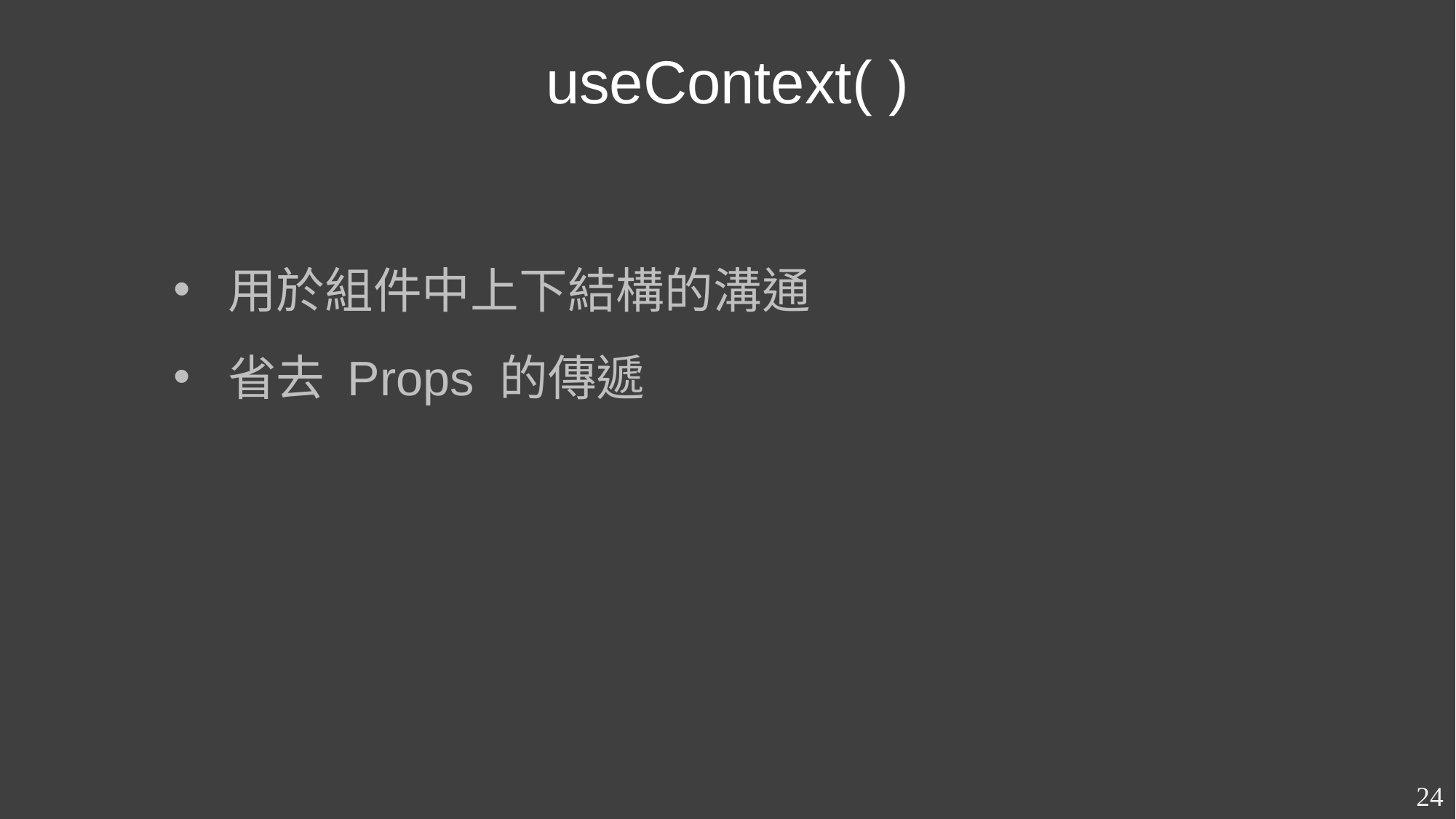

useContext( )
用於組件中上下結構的溝通
省去 Props 的傳遞
24